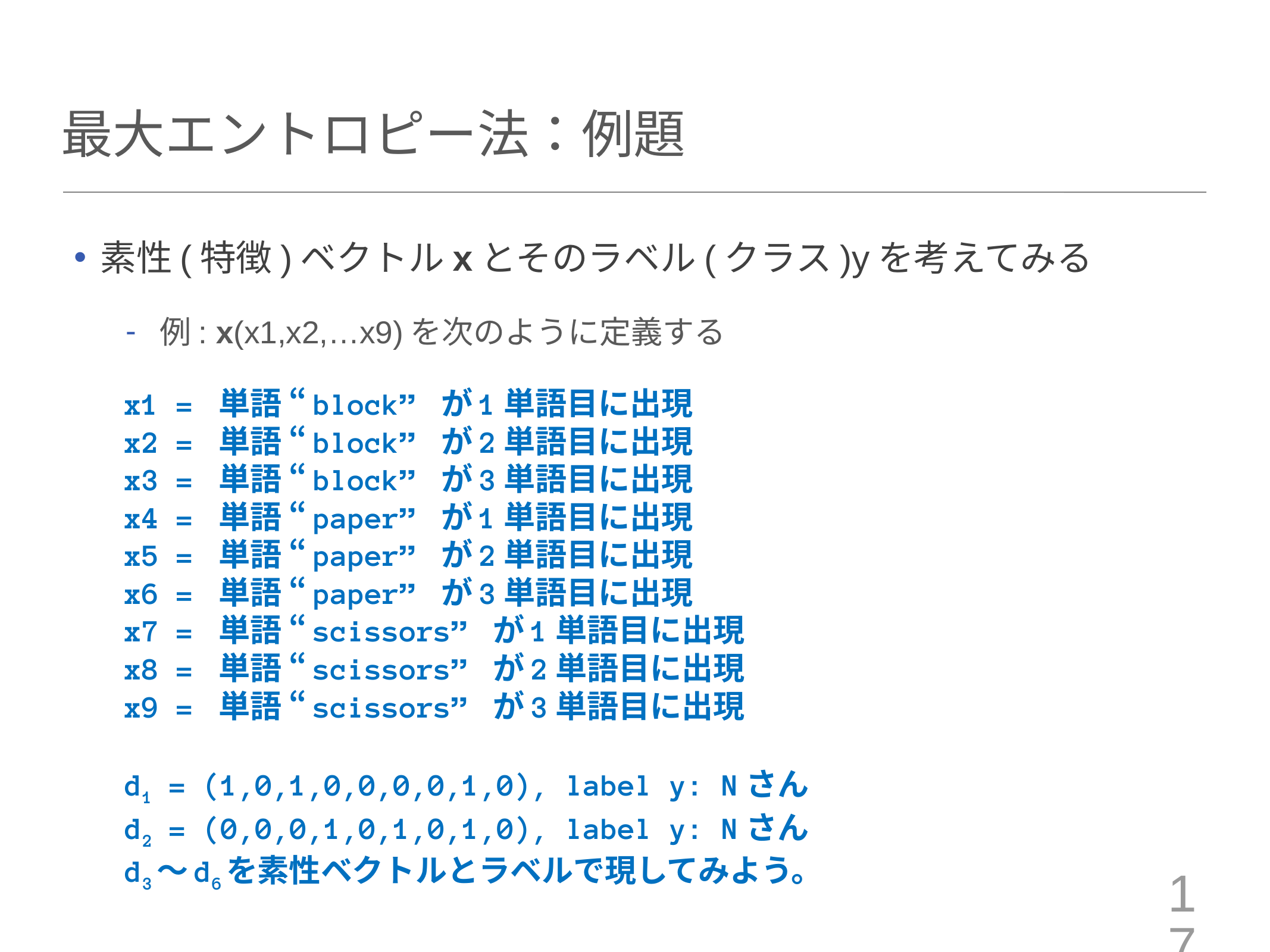

# 最大エントロピー法：例題
素性(特徴)ベクトルxとそのラベル(クラス)yを考えてみる
例: x(x1,x2,…x9)を次のように定義する
x1 = 単語 “block” が1単語目に出現
x2 = 単語 “block” が2単語目に出現
x3 = 単語 “block” が3単語目に出現
x4 = 単語 “paper” が1単語目に出現
x5 = 単語 “paper” が2単語目に出現
x6 = 単語 “paper” が3単語目に出現
x7 = 単語 “scissors” が1単語目に出現
x8 = 単語 “scissors” が2単語目に出現
x9 = 単語 “scissors” が3単語目に出現
d1 = (1,0,1,0,0,0,0,1,0), label y: Nさん
d2 = (0,0,0,1,0,1,0,1,0), label y: Nさん
d3〜d6を素性ベクトルとラベルで現してみよう。

17